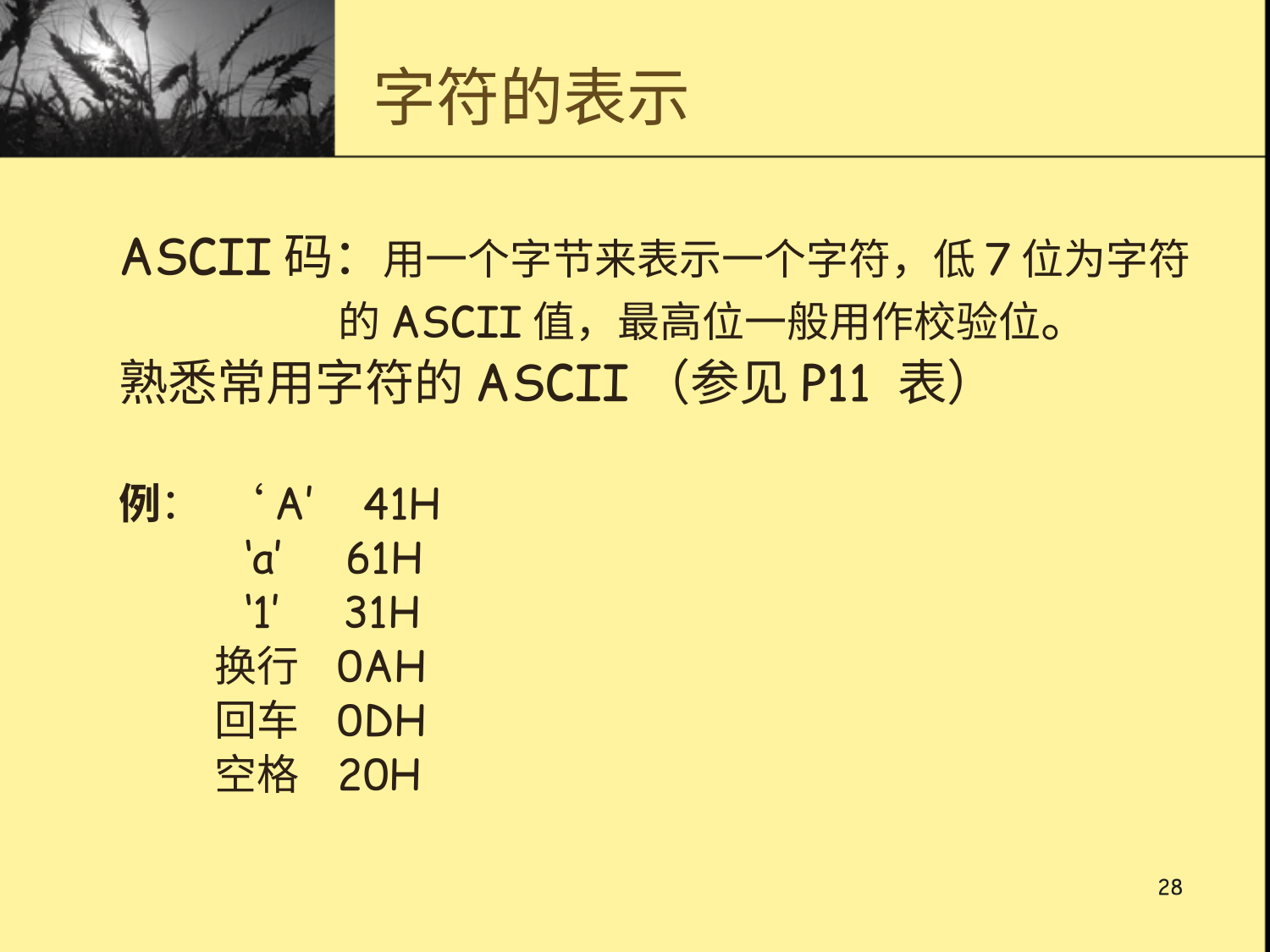

# 字符的表示

ASCII码：用一个字节来表示一个字符，低7位为字符
                      的ASCII值，最高位一般用作校验位。
熟悉常用字符的ASCII（参见P11 表）

例：  ‘A’    41H
          ‘a’     61H
          ‘1’     31H
         换行   0AH
         回车   0DH
         空格   20H
28